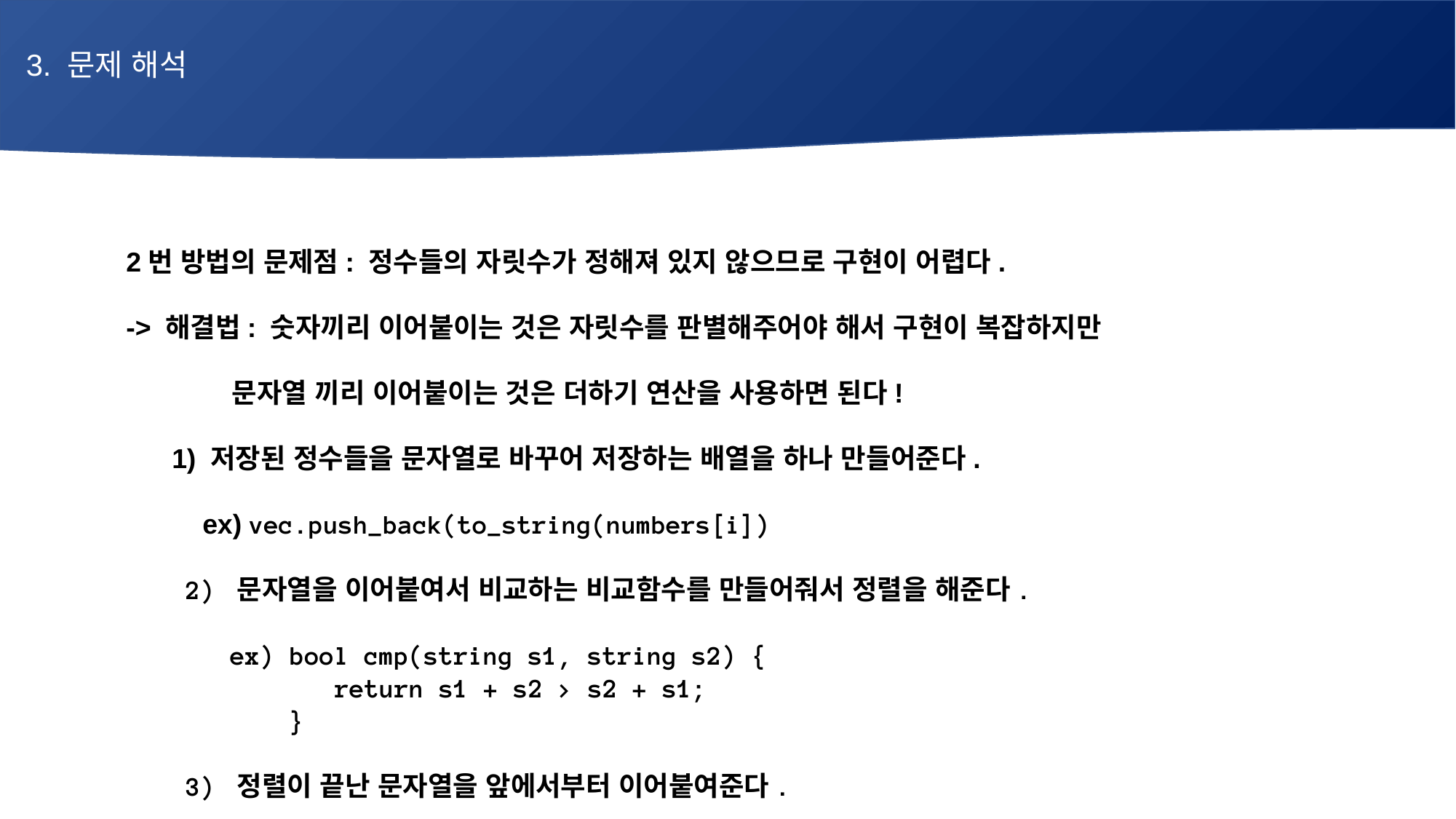

3. 문제 해석
# 매주 1 과제 LV2 앞
2번 방법의 문제점: 정수들의 자릿수가 정해져 있지 않으므로 구현이 어렵다.

-> 해결법: 숫자끼리 이어붙이는 것은 자릿수를 판별해주어야 해서 구현이 복잡하지만

             문자열 끼리 이어붙이는 것은 더하기 연산을 사용하면 된다!

      1) 저장된 정수들을 문자열로 바꾸어 저장하는 배열을 하나 만들어준다.

          ex) vec.push_back(to_string(numbers[i])

    2) 문자열을 이어붙여서 비교하는 비교함수를 만들어줘서 정렬을 해준다.

       ex) bool cmp(string s1, string s2) {
              return s1 + s2 > s2 + s1;
           }

    3) 정렬이 끝난 문자열을 앞에서부터 이어붙여준다.